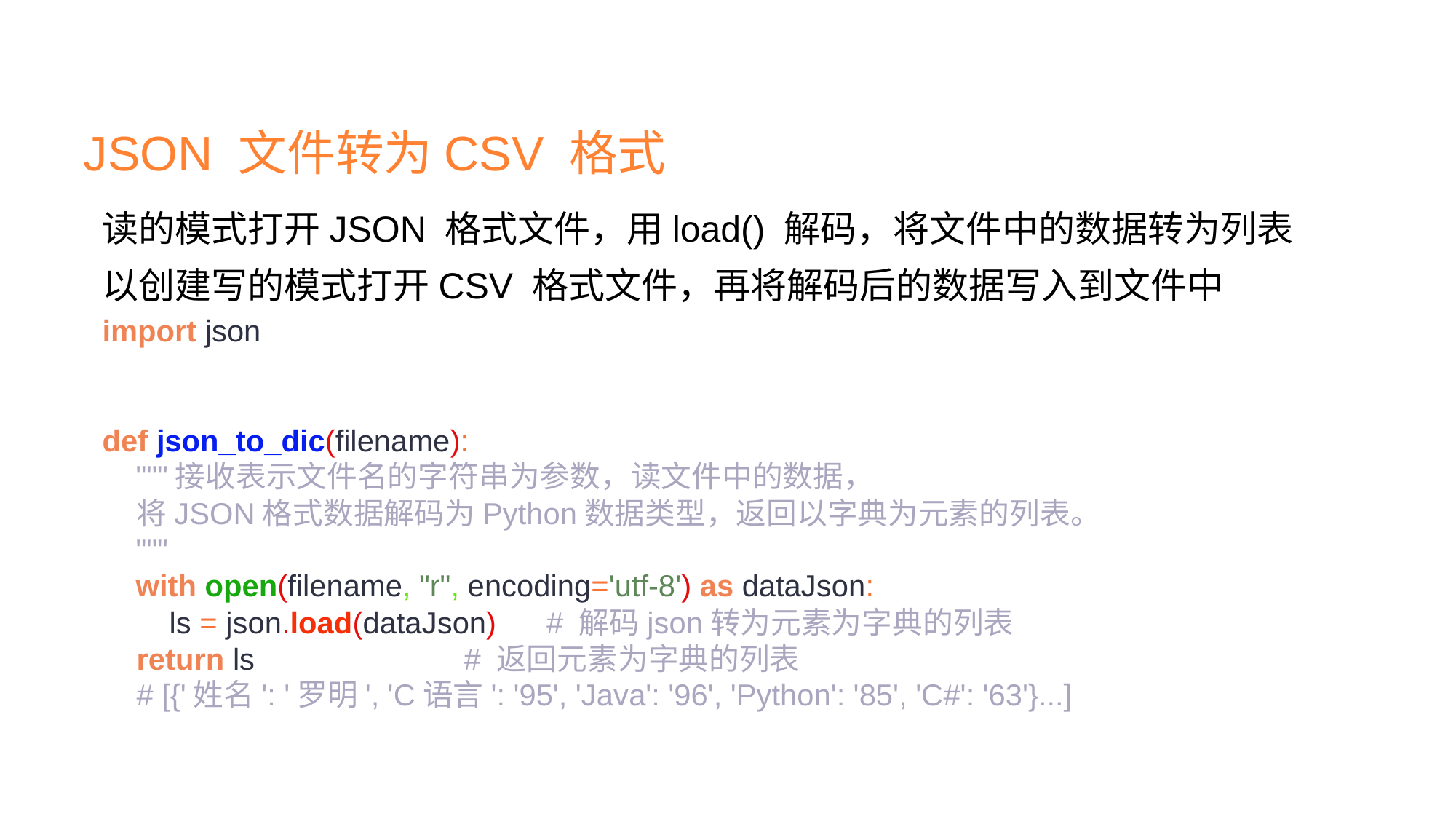

JSON 文件转为CSV 格式
读的模式打开JSON 格式文件，用load() 解码，将文件中的数据转为列表
以创建写的模式打开CSV 格式文件，再将解码后的数据写入到文件中
import json
def json_to_dic(filename):
    """接收表示文件名的字符串为参数，读文件中的数据，
    将JSON格式数据解码为Python数据类型，返回以字典为元素的列表。
    """
    with open(filename, "r", encoding='utf-8') as dataJson:
        ls = json.load(dataJson)      # 解码json转为元素为字典的列表
    return ls                         # 返回元素为字典的列表
    # [{'姓名': '罗明', 'C语言': '95', 'Java': '96', 'Python': '85', 'C#': '63'}...]